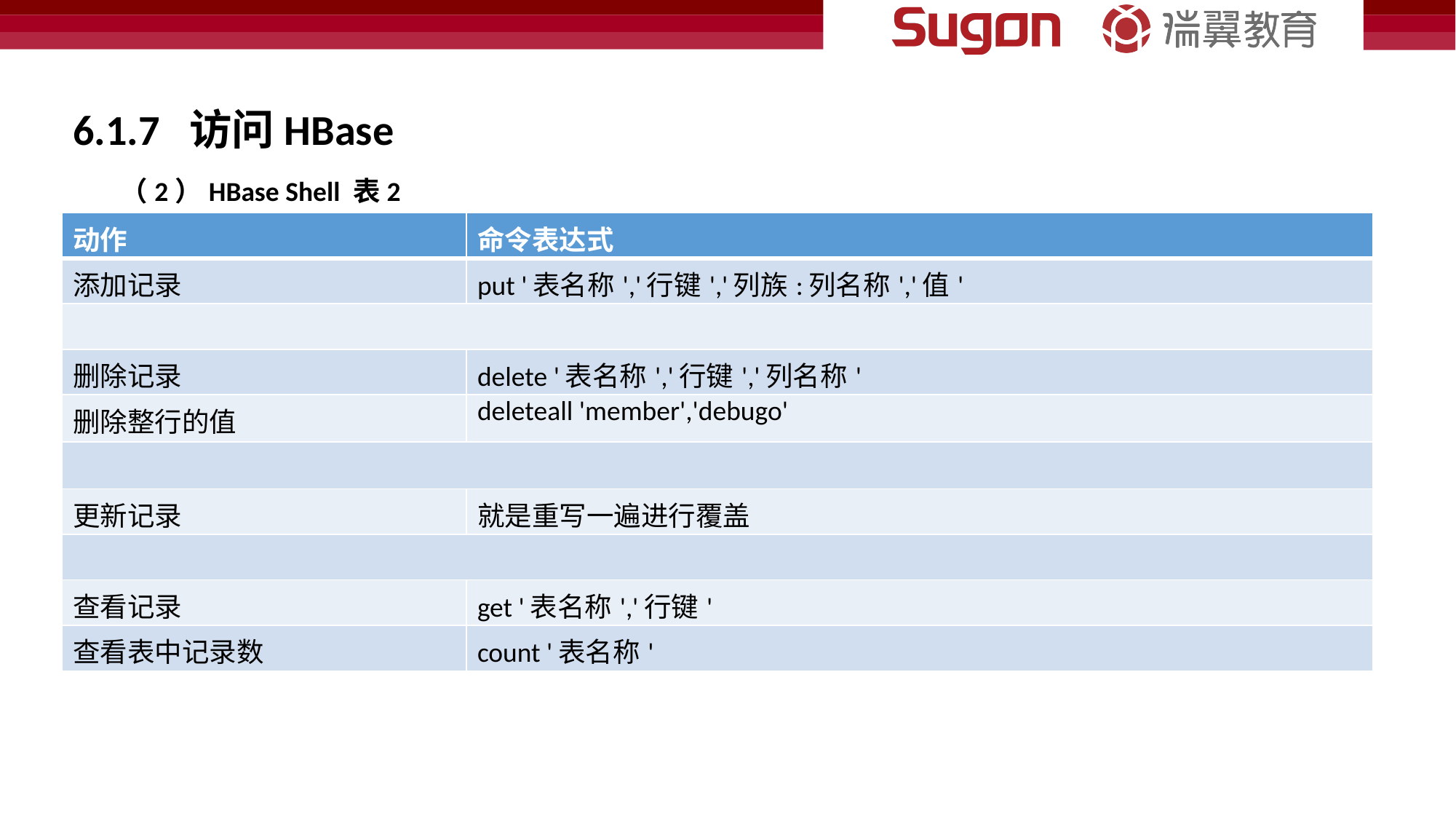

6.1.7  访问HBase
（2）HBase Shell 表2
| 动作 | 命令表达式 |
| --- | --- |
| 添加记录 | put '表名称','行键','列族:列名称','值' |
|  |  |
| 删除记录 | delete '表名称','行键','列名称' |
| 删除整行的值 | deleteall 'member','debugo' |
|  |  |
| 更新记录 | 就是重写一遍进行覆盖 |
|  |  |
| 查看记录 | get '表名称','行键' |
| 查看表中记录数 | count '表名称' |